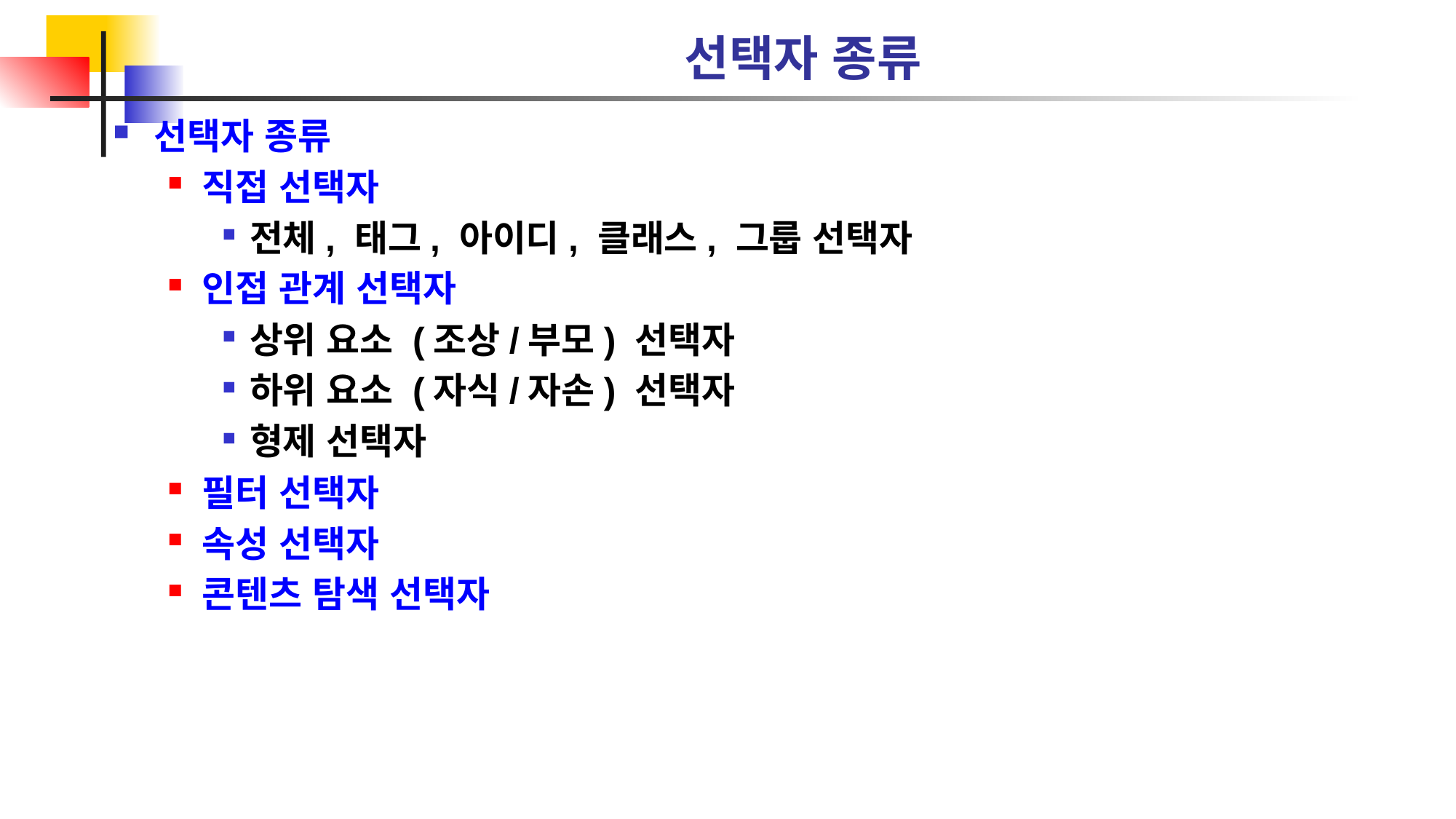

# 선택자 종류
선택자 종류
직접 선택자
전체, 태그, 아이디, 클래스, 그룹 선택자
인접 관계 선택자
상위 요소 (조상/부모) 선택자
하위 요소 (자식/자손) 선택자
형제 선택자
필터 선택자
속성 선택자
콘텐츠 탐색 선택자